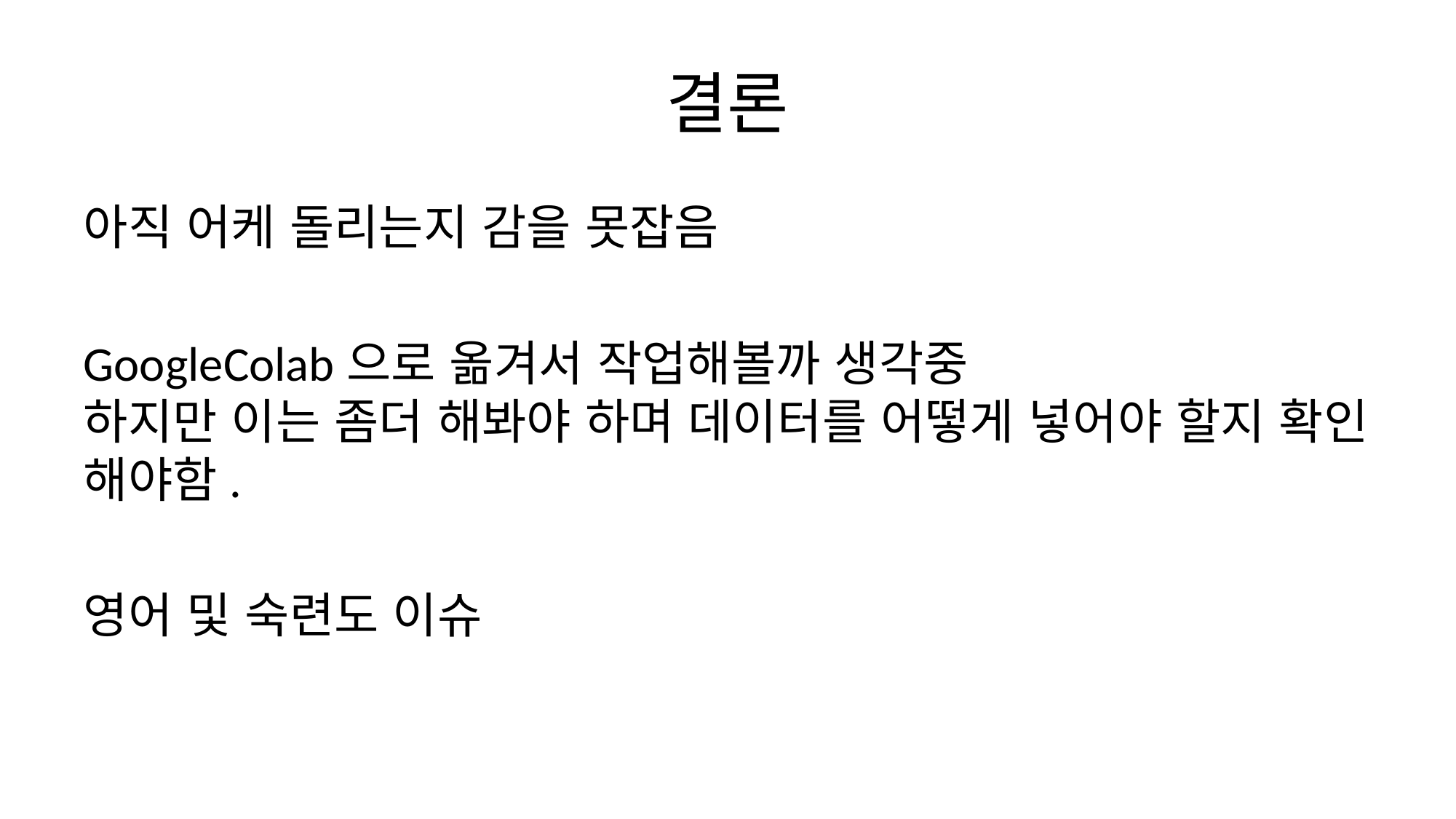

# 결론
아직 어케 돌리는지 감을 못잡음

GoogleColab으로 옮겨서 작업해볼까 생각중
하지만 이는 좀더 해봐야 하며 데이터를 어떻게 넣어야 할지 확인 해야함.

영어 및 숙련도 이슈